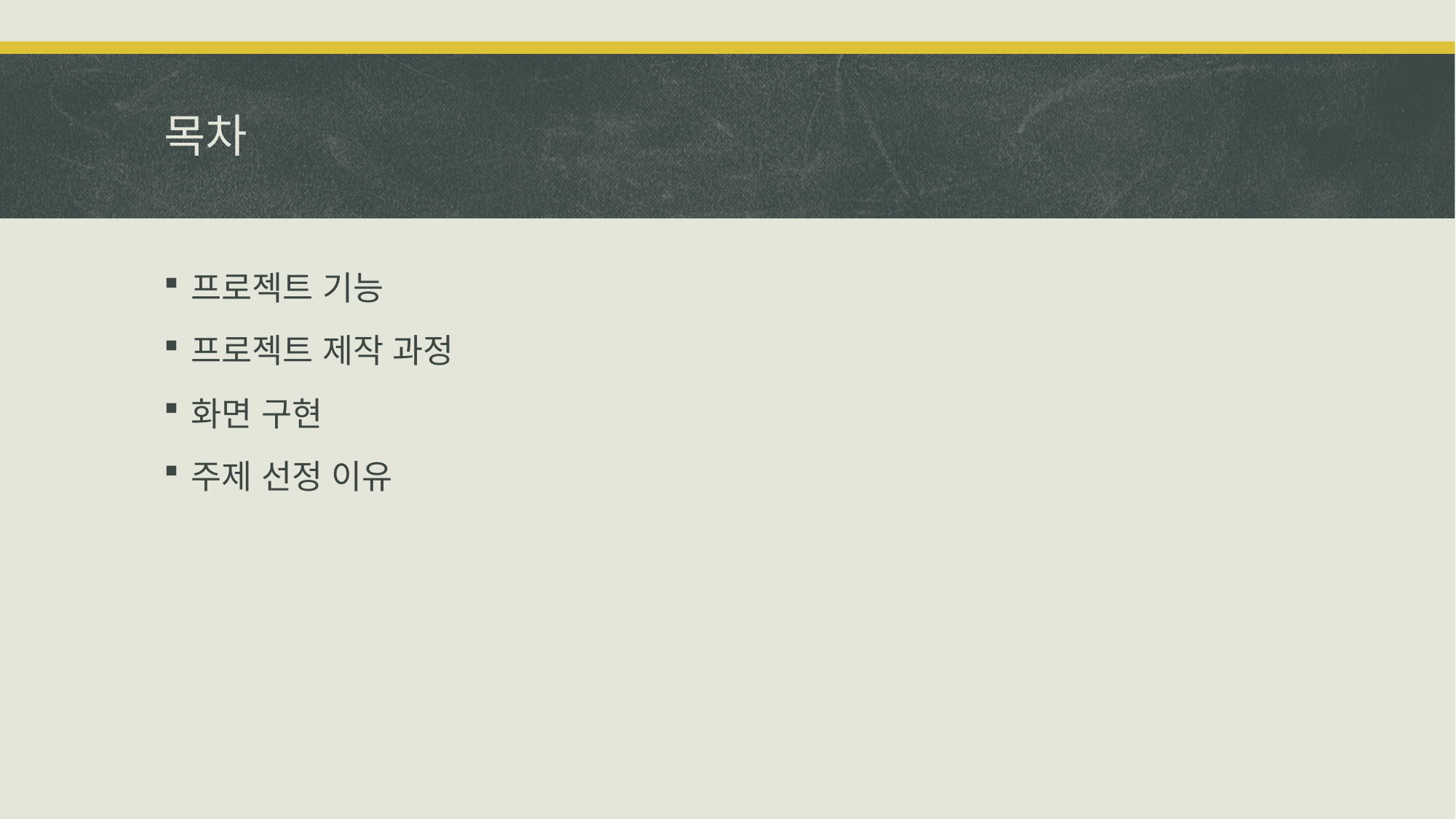

# 목차
프로젝트 기능
프로젝트 제작 과정
화면 구현
주제 선정 이유